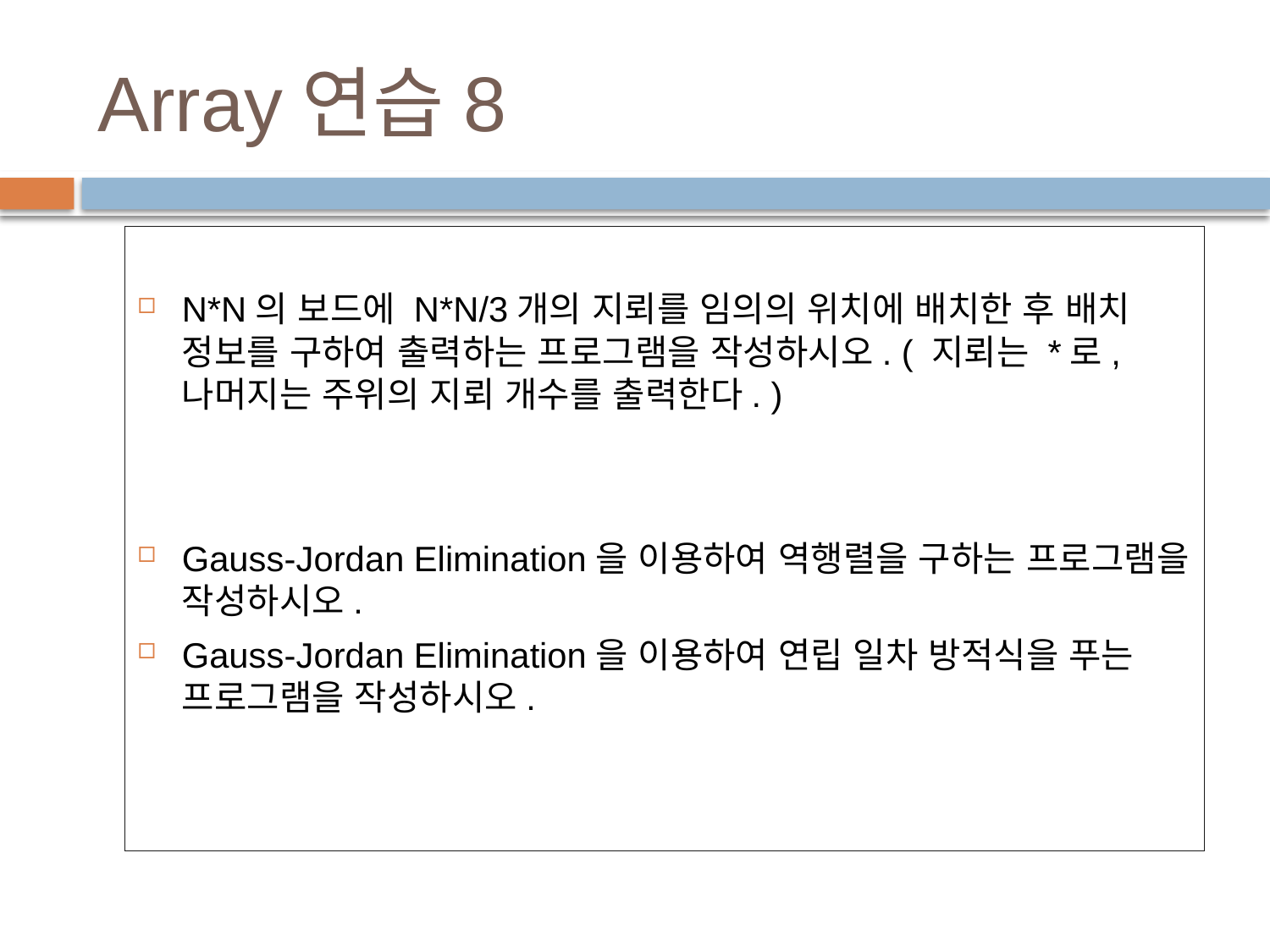

# Array연습8

N*N의 보드에 N*N/3개의 지뢰를 임의의 위치에 배치한 후 배치 정보를 구하여 출력하는 프로그램을 작성하시오. ( 지뢰는 *로, 나머지는 주위의 지뢰 개수를 출력한다. )

Gauss-Jordan Elimination을 이용하여 역행렬을 구하는 프로그램을 작성하시오.
Gauss-Jordan Elimination을 이용하여 연립 일차 방적식을 푸는 프로그램을 작성하시오.